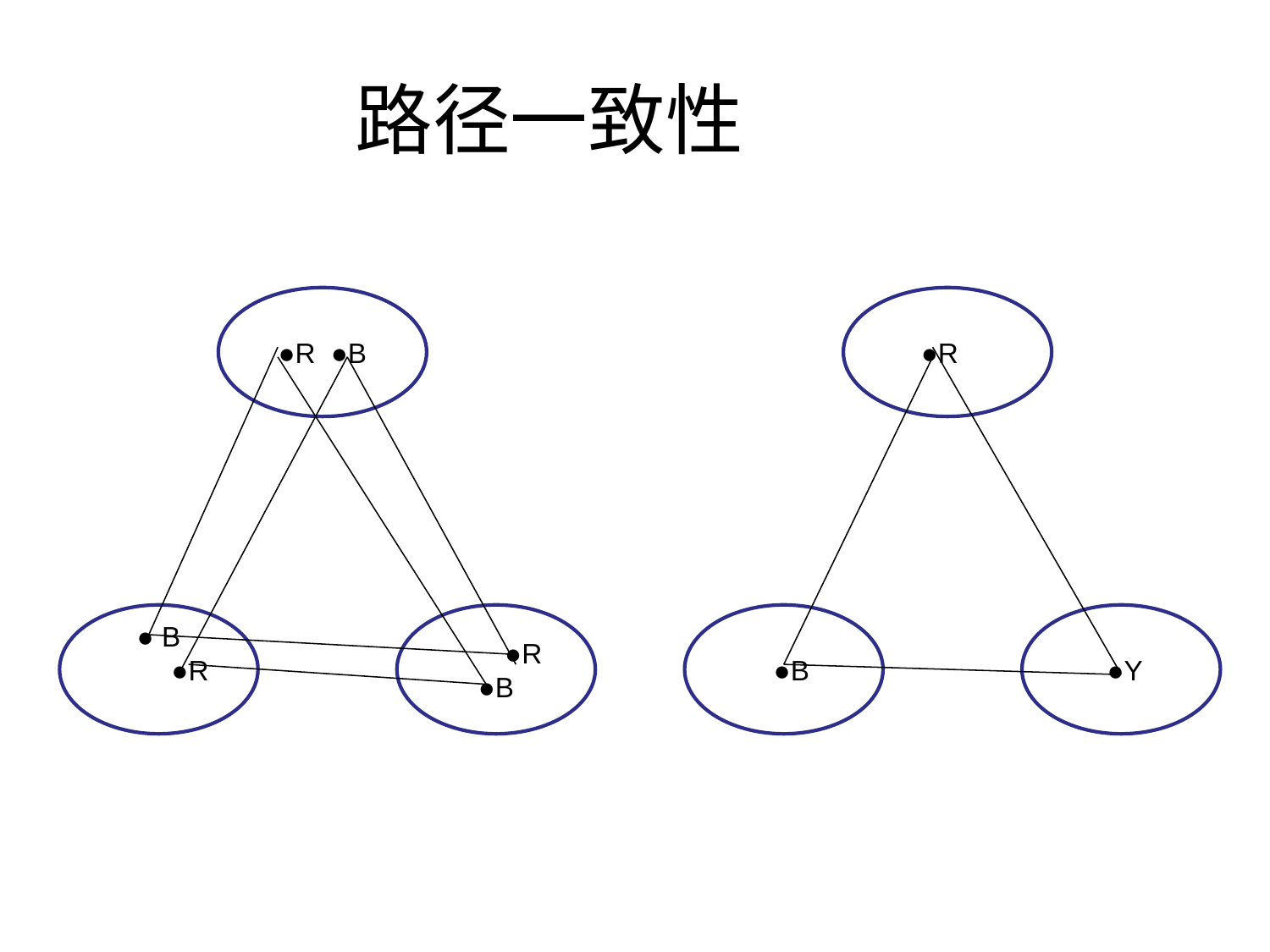

# 路径一致性
●R  ●B
●R
● B
        ●R

        ●R
●B

  ●B

 ●Y